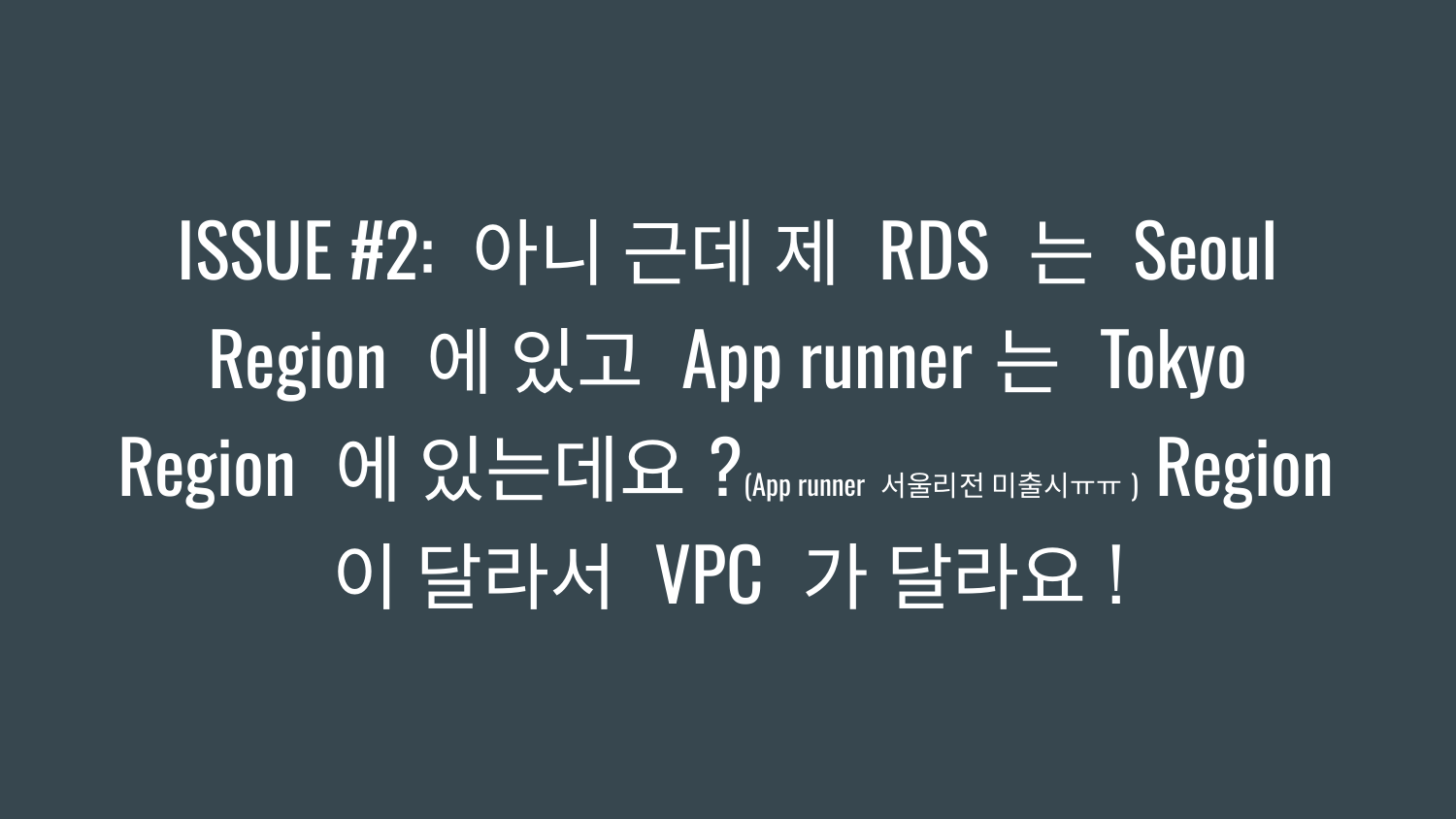

# ISSUE #2: 아니 근데 제 RDS 는 Seoul Region 에 있고 App runner는 Tokyo Region 에 있는데요?(App runner 서울리전 미출시ㅠㅠ) Region이 달라서 VPC 가 달라요!